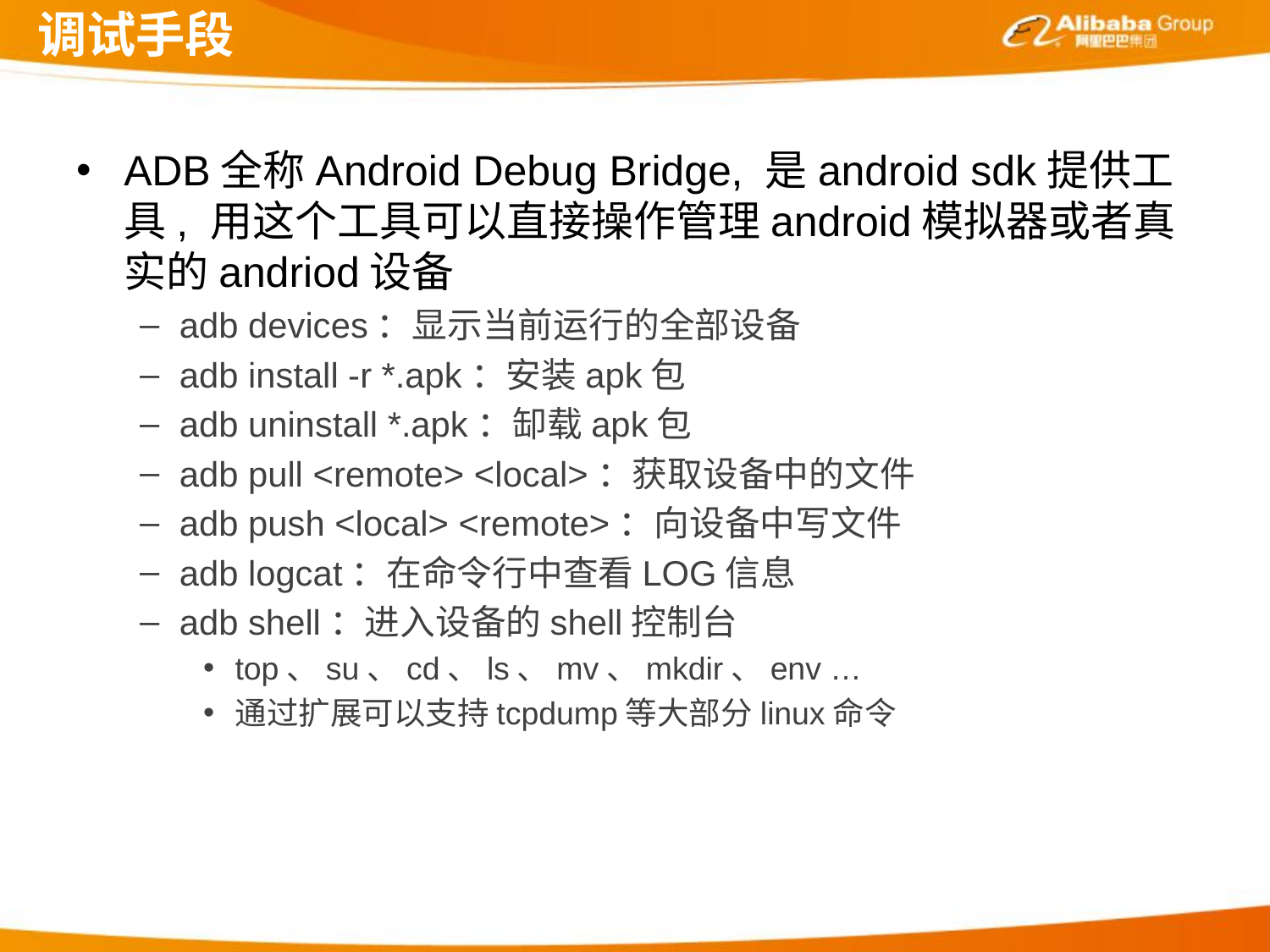

# 调试手段
ADB全称Android Debug Bridge, 是android sdk提供工具, 用这个工具可以直接操作管理android模拟器或者真实的andriod设备
adb devices：显示当前运行的全部设备
adb install -r *.apk：安装apk包
adb uninstall *.apk：缷载apk包
adb pull <remote> <local>：获取设备中的文件
adb push <local> <remote>：向设备中写文件
adb logcat：在命令行中查看LOG信息
adb shell：进入设备的shell控制台
top、su、cd、ls、mv、mkdir、env …
通过扩展可以支持tcpdump等大部分linux命令